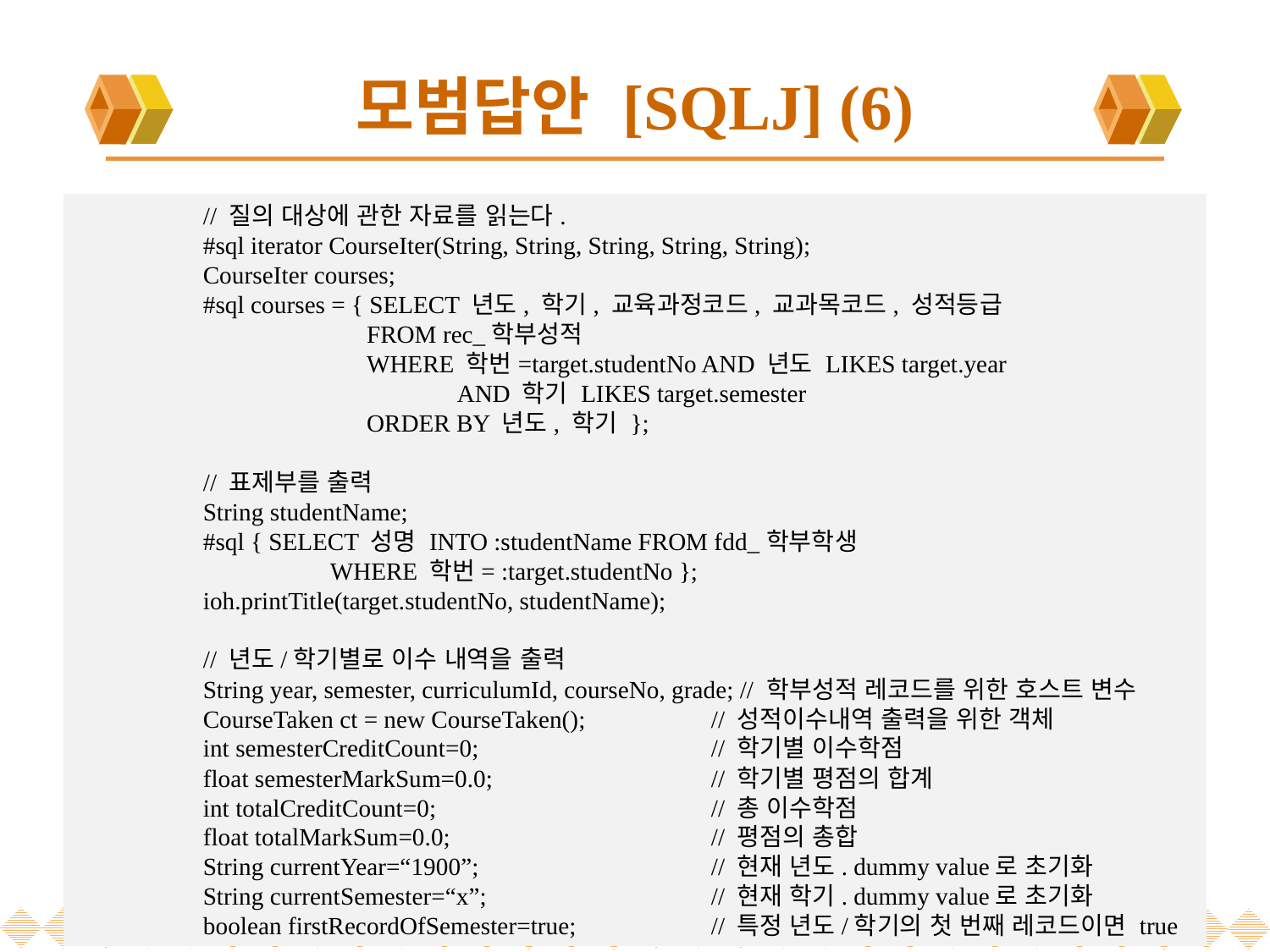

# 모범답안 [SQLJ] (6)
	// 질의 대상에 관한 자료를 읽는다.
	#sql iterator CourseIter(String, String, String, String, String);
	CourseIter courses;
	#sql courses = { SELECT 년도, 학기, 교육과정코드, 교과목코드, 성적등급
		      FROM rec_학부성적
		      WHERE 학번=target.studentNo AND 년도 LIKES target.year
			AND 학기 LIKES target.semester
		      ORDER BY 년도, 학기 };

	// 표제부를 출력
	String studentName;
	#sql { SELECT 성명 INTO :studentName FROM fdd_학부학생
		WHERE 학번= :target.studentNo };
	ioh.printTitle(target.studentNo, studentName);

	// 년도/학기별로 이수 내역을 출력
	String year, semester, curriculumId, courseNo, grade; // 학부성적 레코드를 위한 호스트 변수
	CourseTaken ct = new CourseTaken();	// 성적이수내역 출력을 위한 객체
	int semesterCreditCount=0;		// 학기별 이수학점
	float semesterMarkSum=0.0;		// 학기별 평점의 합계
	int totalCreditCount=0;			// 총 이수학점
	float totalMarkSum=0.0;			// 평점의 총합
	String currentYear=“1900”;		// 현재 년도. dummy value로 초기화
	String currentSemester=“x”;		// 현재 학기. dummy value로 초기화
	boolean firstRecordOfSemester=true;		// 특정 년도/학기의 첫 번째 레코드이면 true